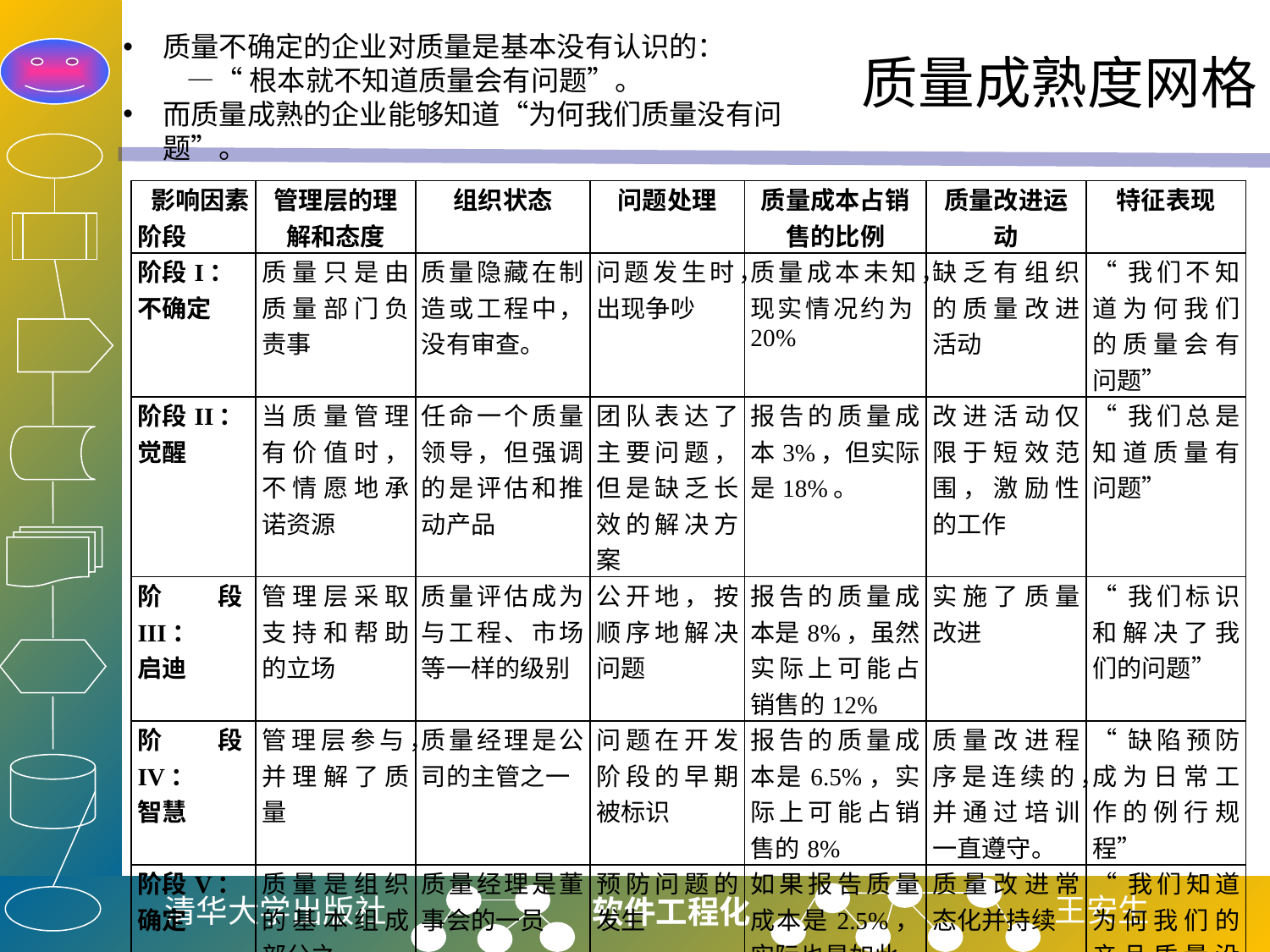

质量不确定的企业对质量是基本没有认识的：
—“根本就不知道质量会有问题”。
而质量成熟的企业能够知道“为何我们质量没有问题”。
# 质量成熟度网格
| 影响因素 阶段 | 管理层的理解和态度 | 组织状态 | 问题处理 | 质量成本占销售的比例 | 质量改进运动 | 特征表现 |
| --- | --- | --- | --- | --- | --- | --- |
| 阶段I： 不确定 | 质量只是由质量部门负责事 | 质量隐藏在制造或工程中，没有审查。 | 问题发生时，出现争吵 | 质量成本未知，现实情况约为20% | 缺乏有组织的质量改进活动 | “我们不知道为何我们的质量会有问题” |
| 阶段II： 觉醒 | 当质量管理有价值时，不情愿地承诺资源 | 任命一个质量领导，但强调的是评估和推动产品 | 团队表达了主要问题，但是缺乏长效的解决方案 | 报告的质量成本3%，但实际是18%。 | 改进活动仅限于短效范围，激励性的工作 | “我们总是知道质量有问题” |
| 阶段III： 启迪 | 管理层采取支持和帮助的立场 | 质量评估成为与工程、市场等一样的级别 | 公开地，按顺序地解决问题 | 报告的质量成本是8%，虽然实际上可能占销售的12% | 实施了质量改进 | “我们标识和解决了我们的问题” |
| 阶段IV： 智慧 | 管理层参与，并理解了质量 | 质量经理是公司的主管之一 | 问题在开发阶段的早期被标识 | 报告的质量成本是6.5%，实际上可能占销售的8% | 质量改进程序是连续的，并通过培训一直遵守。 | “缺陷预防成为日常工作的例行规程” |
| 阶段V： 确定 | 质量是组织的基本组成部分之一 | 质量经理是董事会的一员 | 预防问题的发生 | 如果报告质量成本是2.5%，实际也是如此 | 质量改进常态化并持续 | “我们知道为何我们的产品质量没有问题” |